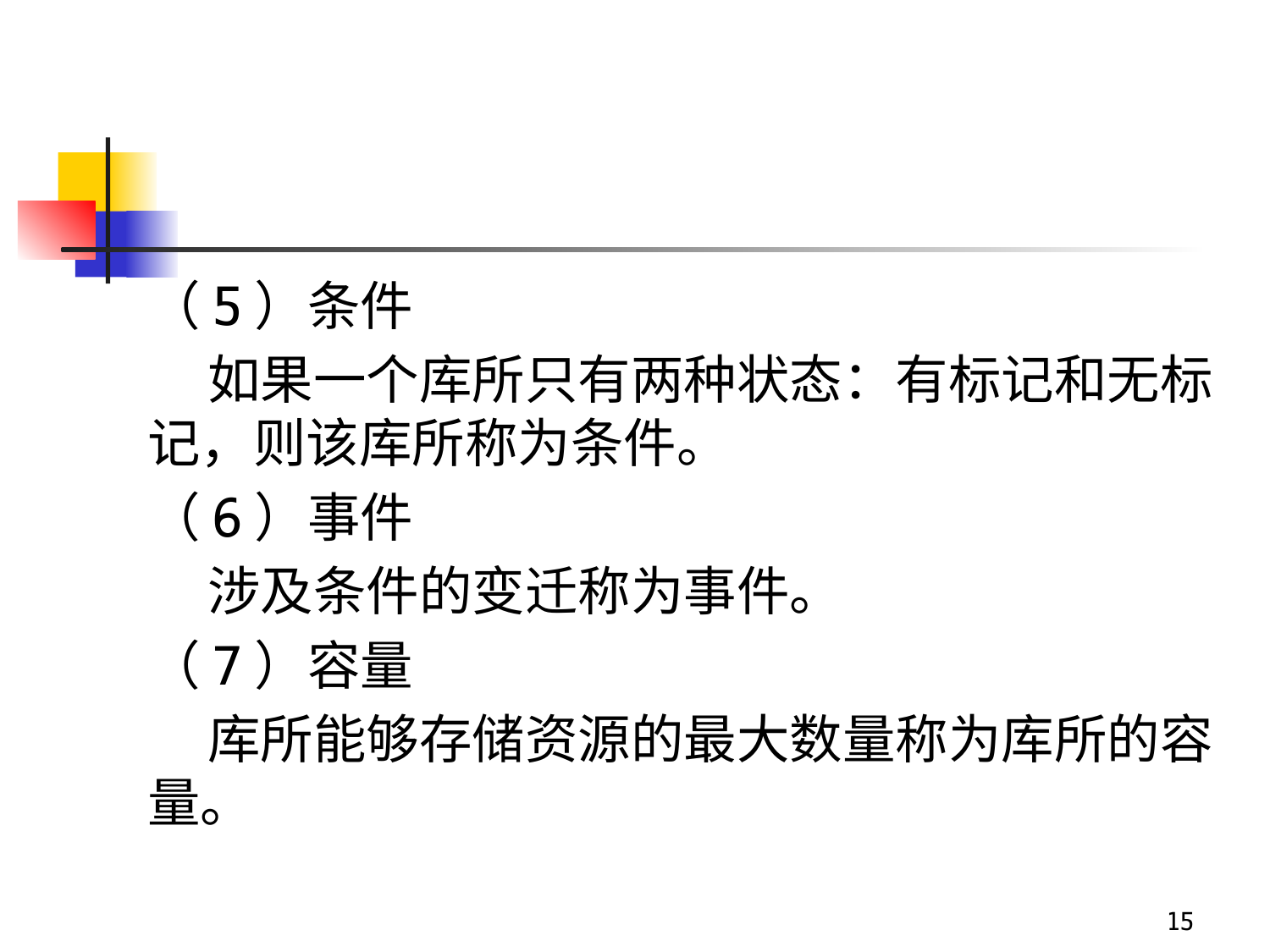

#
（5）条件
    如果一个库所只有两种状态：有标记和无标记，则该库所称为条件。
（6）事件
    涉及条件的变迁称为事件。
（7）容量
    库所能够存储资源的最大数量称为库所的容量。
15